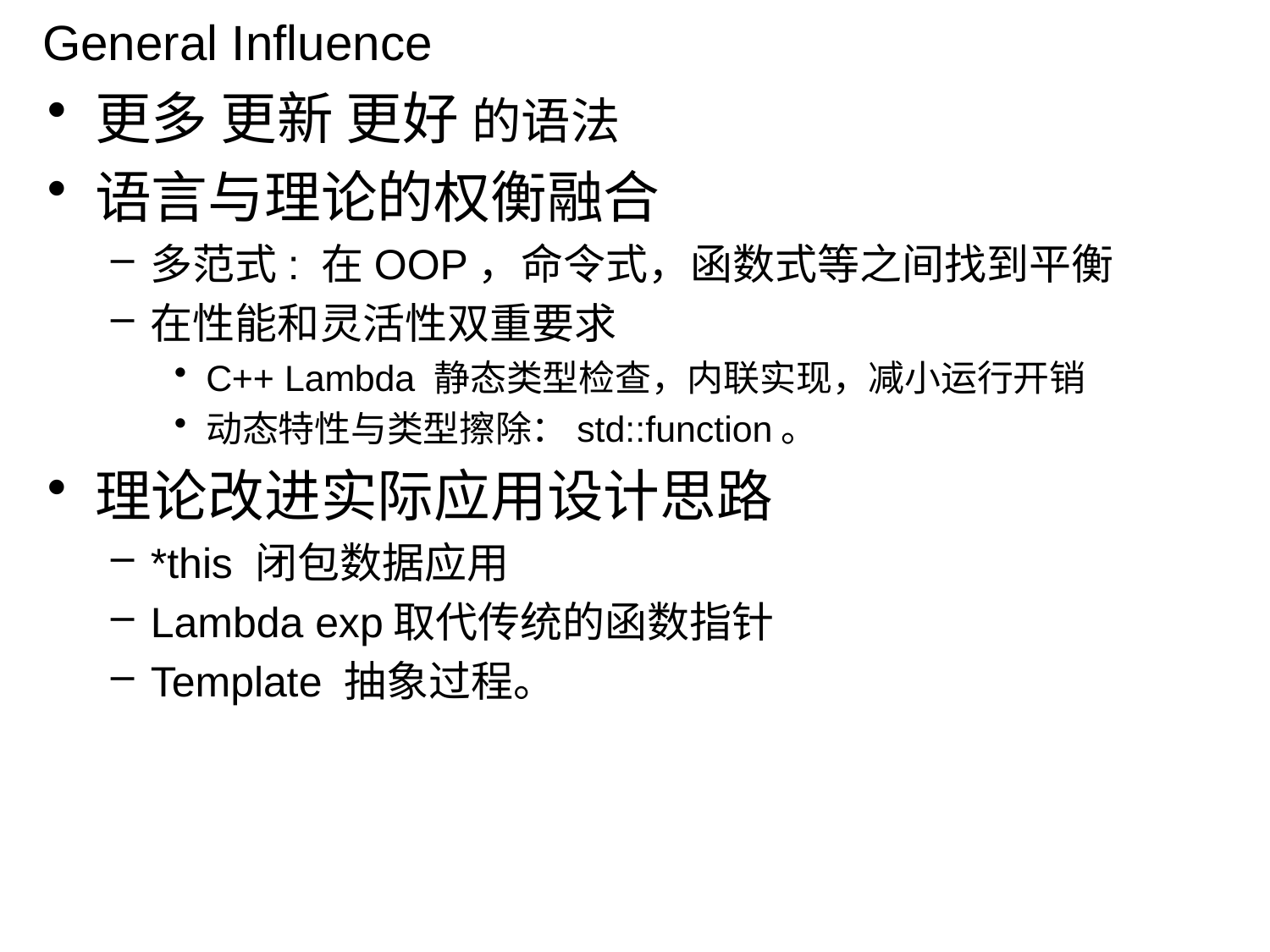

# General Influence
更多 更新 更好 的语法
语言与理论的权衡融合
多范式: 在OOP，命令式，函数式等之间找到平衡
在性能和灵活性双重要求
C++ Lambda 静态类型检查，内联实现，减小运行开销
动态特性与类型擦除：std::function。
理论改进实际应用设计思路
*this 闭包数据应用
Lambda exp取代传统的函数指针
Template 抽象过程。